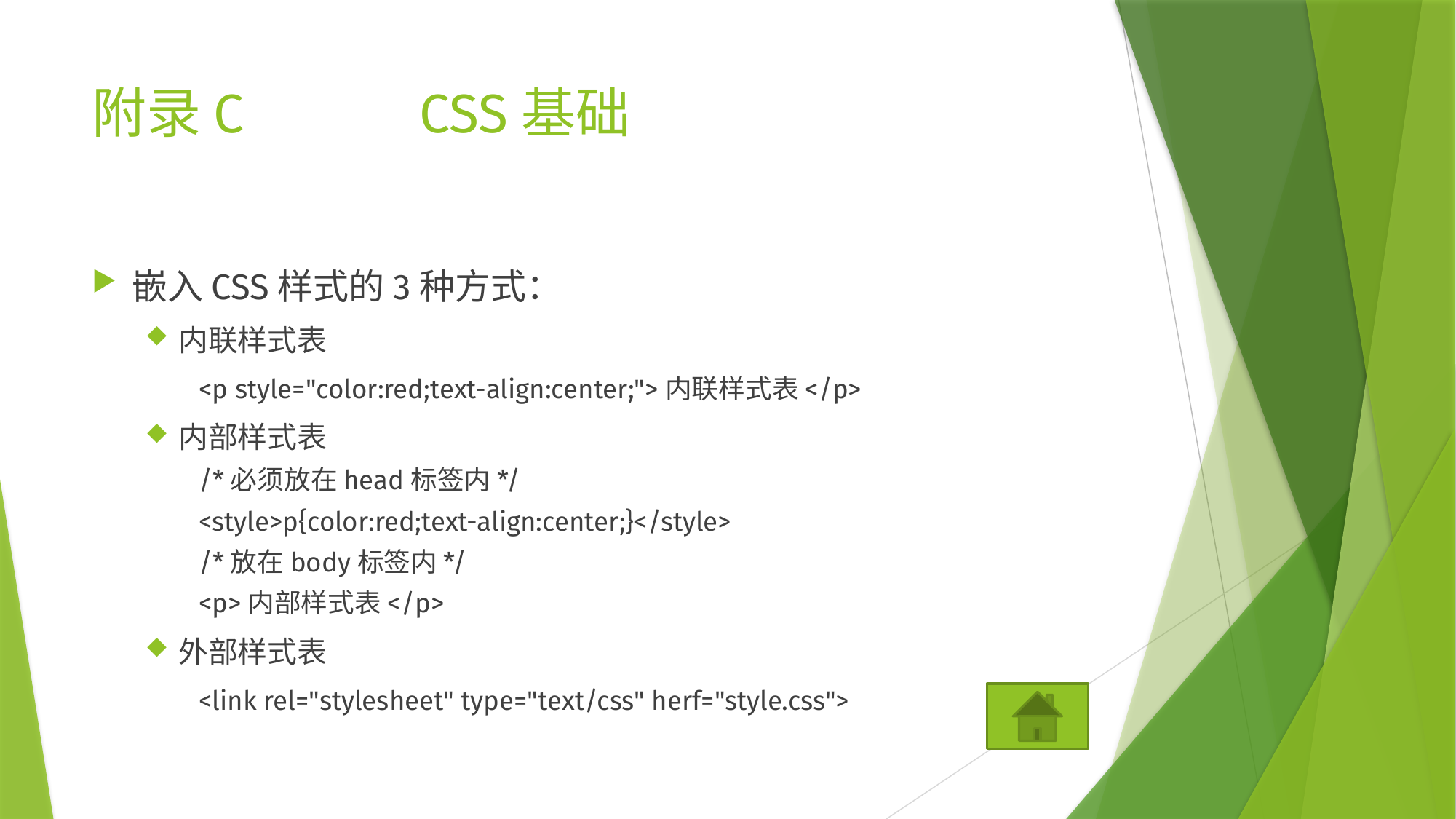

# 附录C		CSS基础
嵌入CSS样式的3种方式：
内联样式表
<p style="color:red;text-align:center;">内联样式表</p>
内部样式表
/*必须放在head标签内*/
<style>p{color:red;text-align:center;}</style>
/*放在body标签内*/
<p>内部样式表</p>
外部样式表
<link rel="stylesheet" type="text/css" herf="style.css">